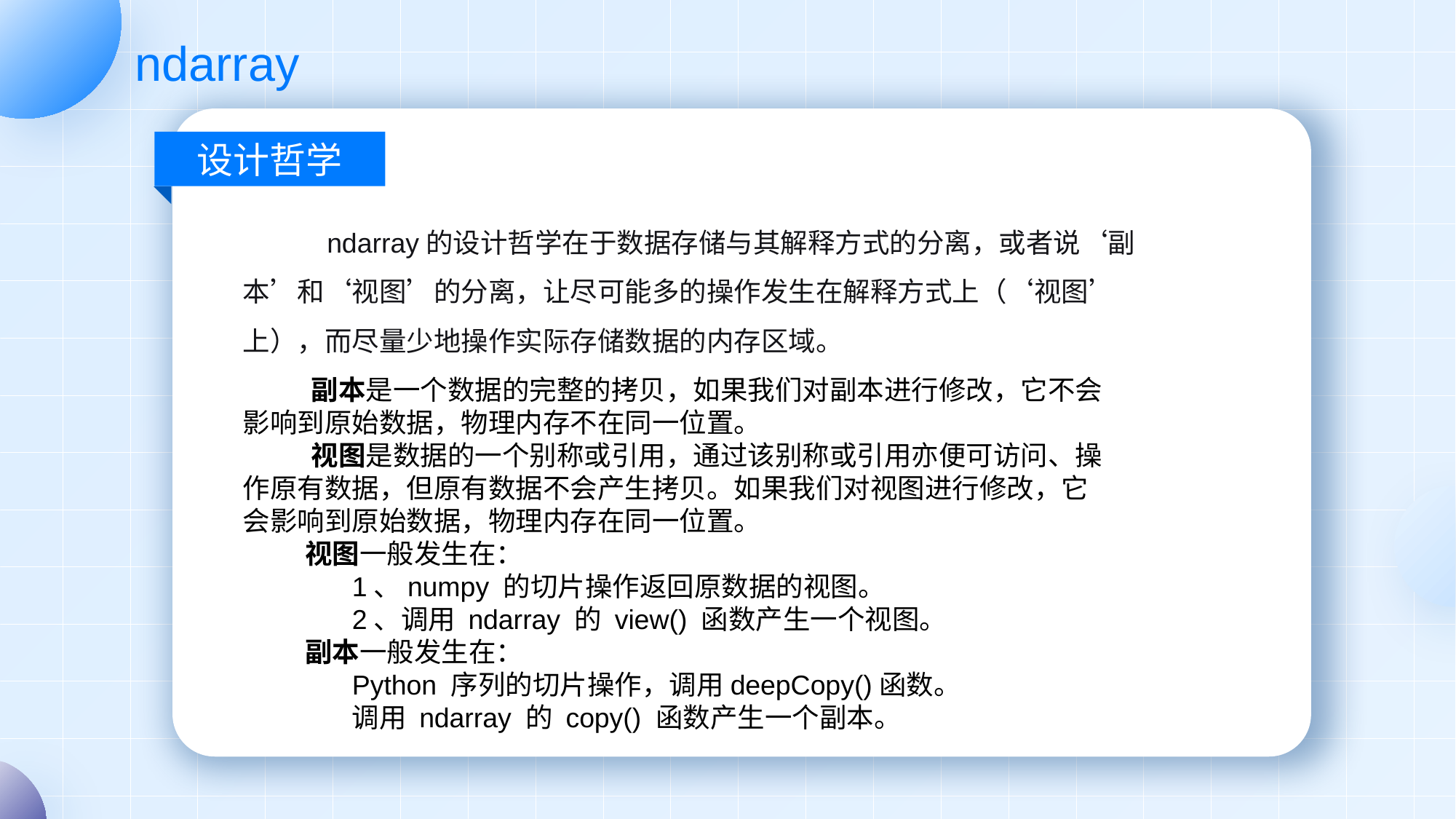

# ndarray

设计哲学

           ndarray的设计哲学在于数据存储与其解释方式的分离，或者说‘副本’和‘视图’的分离，让尽可能多的操作发生在解释方式上（‘视图’上），而尽量少地操作实际存储数据的内存区域。

          副本是一个数据的完整的拷贝，如果我们对副本进行修改，它不会影响到原始数据，物理内存不在同一位置。
          视图是数据的一个别称或引用，通过该别称或引用亦便可访问、操作原有数据，但原有数据不会产生拷贝。如果我们对视图进行修改，它会影响到原始数据，物理内存在同一位置。
         视图一般发生在：
	1、numpy 的切片操作返回原数据的视图。
	2、调用 ndarray 的 view() 函数产生一个视图。
         副本一般发生在：
	Python 序列的切片操作，调用deepCopy()函数。
	调用 ndarray 的 copy() 函数产生一个副本。